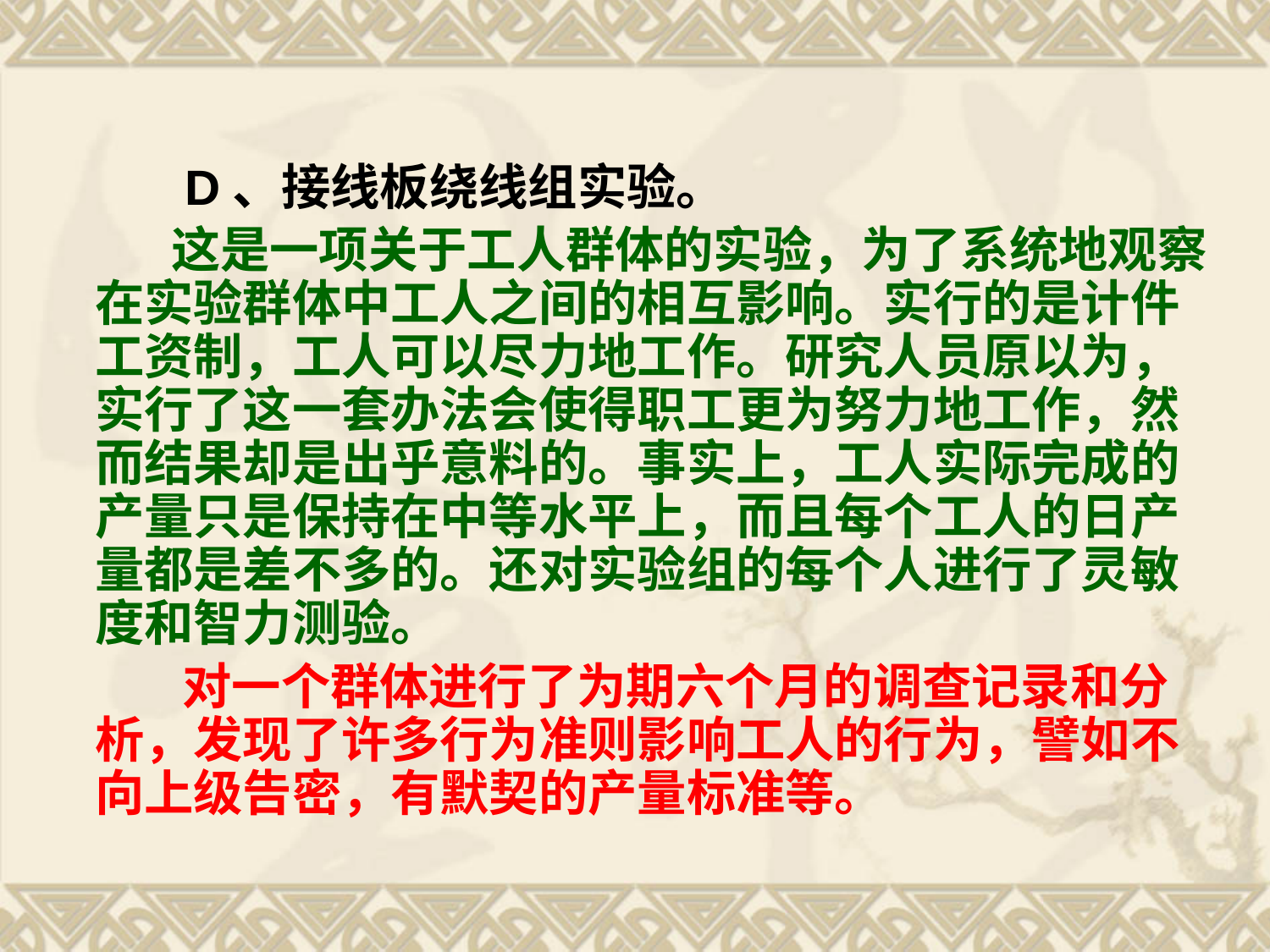

D、接线板绕线组实验。
          这是一项关于工人群体的实验，为了系统地观察在实验群体中工人之间的相互影响。实行的是计件工资制，工人可以尽力地工作。研究人员原以为，实行了这一套办法会使得职工更为努力地工作，然而结果却是出乎意料的。事实上，工人实际完成的产量只是保持在中等水平上，而且每个工人的日产量都是差不多的。还对实验组的每个人进行了灵敏度和智力测验。
           对一个群体进行了为期六个月的调查记录和分析，发现了许多行为准则影响工人的行为，譬如不向上级告密，有默契的产量标准等。